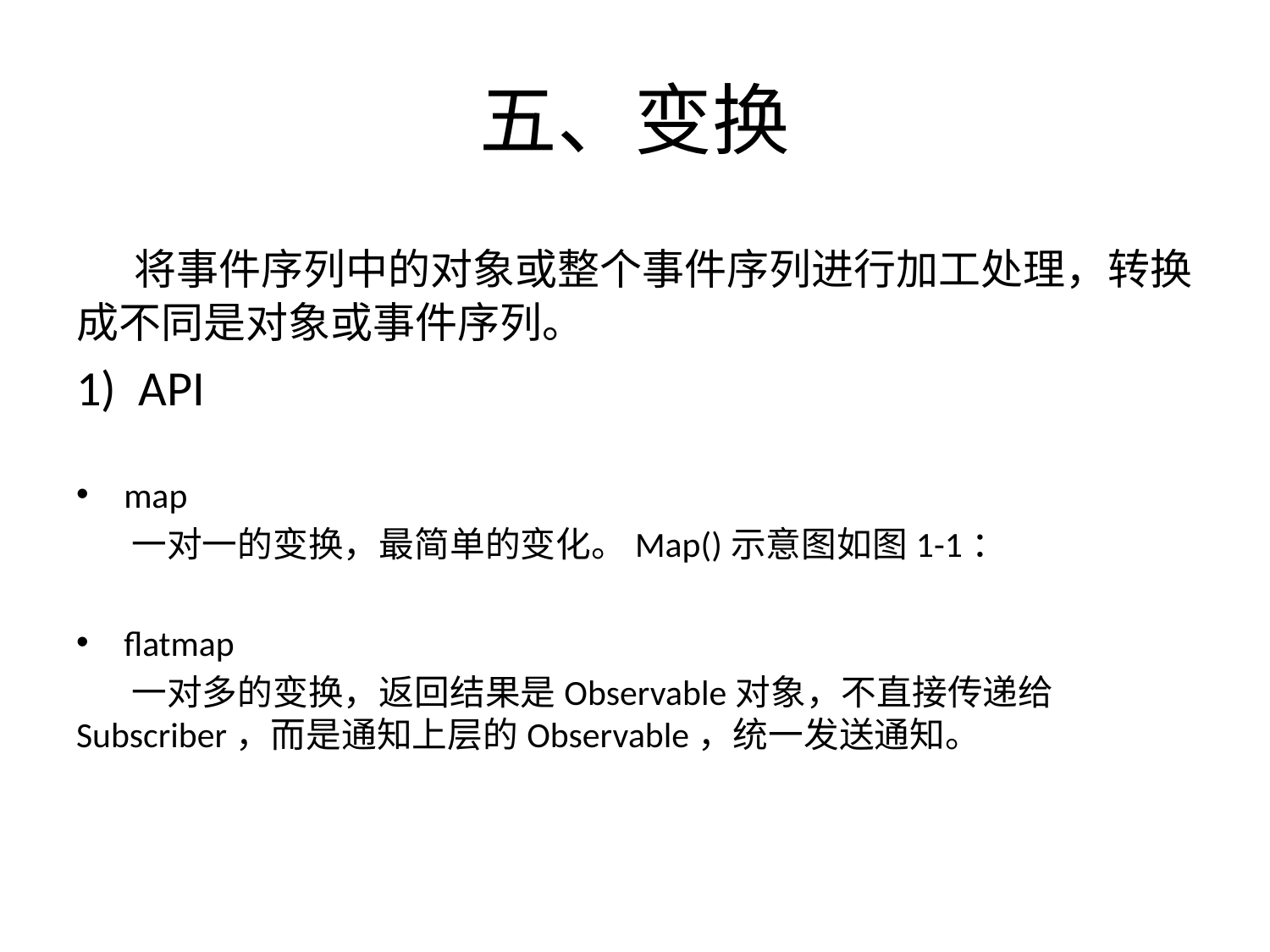

# 五、变换
    将事件序列中的对象或整个事件序列进行加工处理，转换成不同是对象或事件序列。
1)  API

map
      一对一的变换，最简单的变化。Map()示意图如图1-1：

flatmap
      一对多的变换，返回结果是Observable对象，不直接传递给Subscriber，而是通知上层的Observable，统一发送通知。